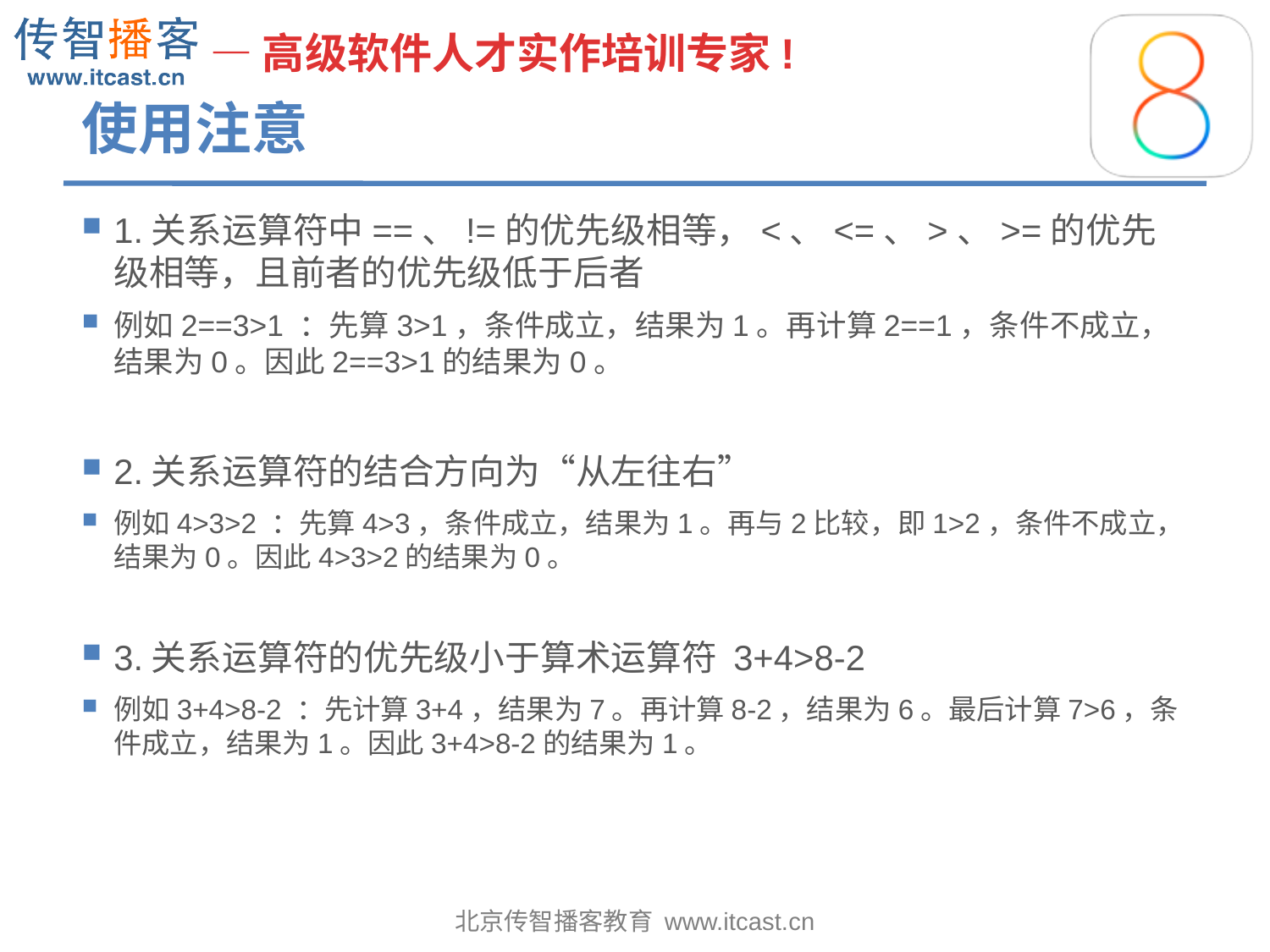

# 使用注意
1.关系运算符中==、!=的优先级相等，<、<=、>、>=的优先级相等，且前者的优先级低于后者
例如2==3>1 ：先算3>1，条件成立，结果为1。再计算2==1，条件不成立，结果为0。因此2==3>1的结果为0。

2.关系运算符的结合方向为“从左往右”
例如4>3>2 ：先算4>3，条件成立，结果为1。再与2比较，即1>2，条件不成立，结果为0。因此4>3>2的结果为0。

3.关系运算符的优先级小于算术运算符 3+4>8-2
例如3+4>8-2 ：先计算3+4，结果为7。再计算8-2，结果为6。最后计算7>6，条件成立，结果为1。因此3+4>8-2的结果为1。